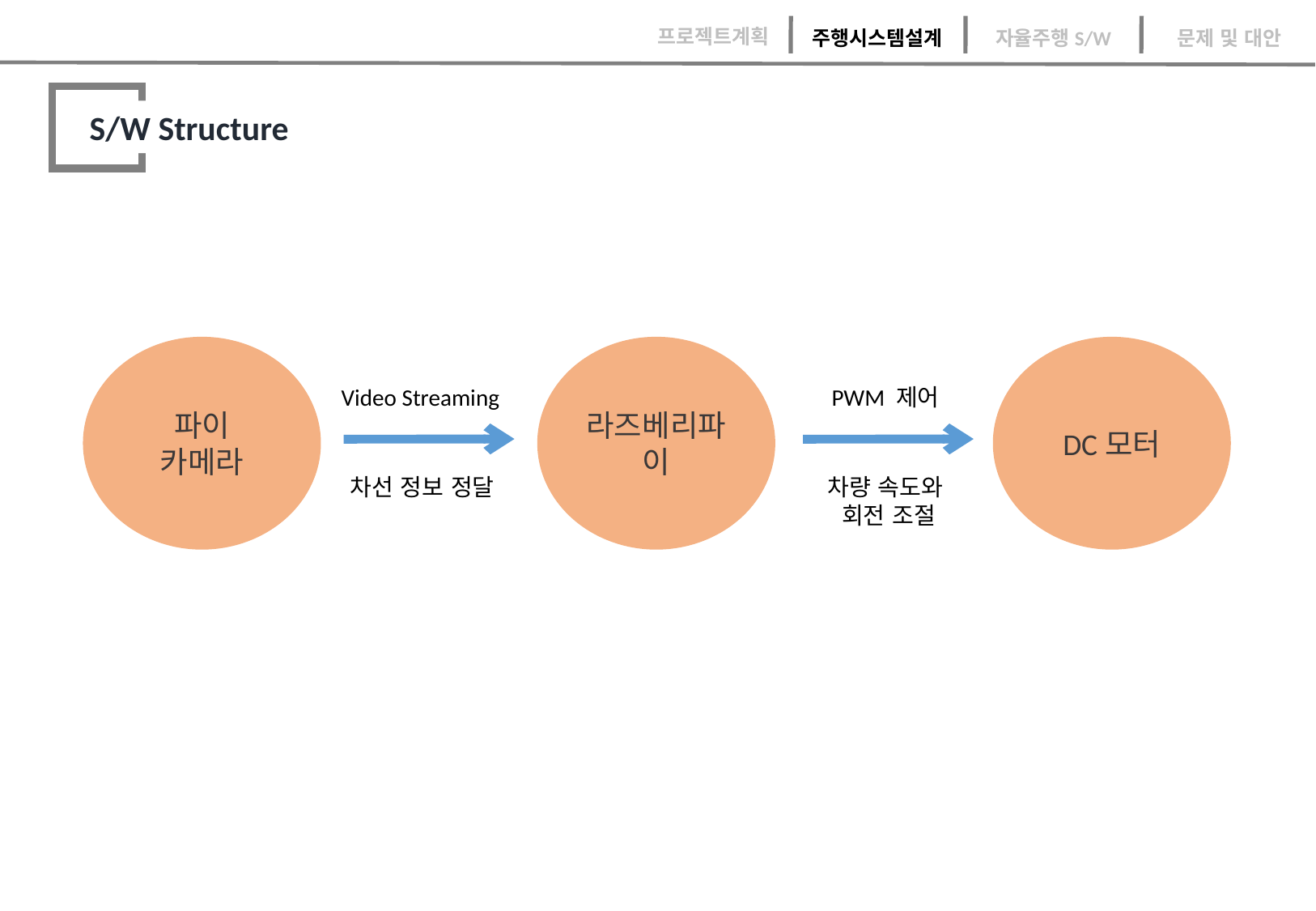

프로젝트계획
주행시스템설계
자율주행S/W
문제 및 대안

S/W Structure
파이
카메라
라즈베리파이
DC모터
Video Streaming
PWM 제어
차선 정보 정달
차량 속도와
회전 조절